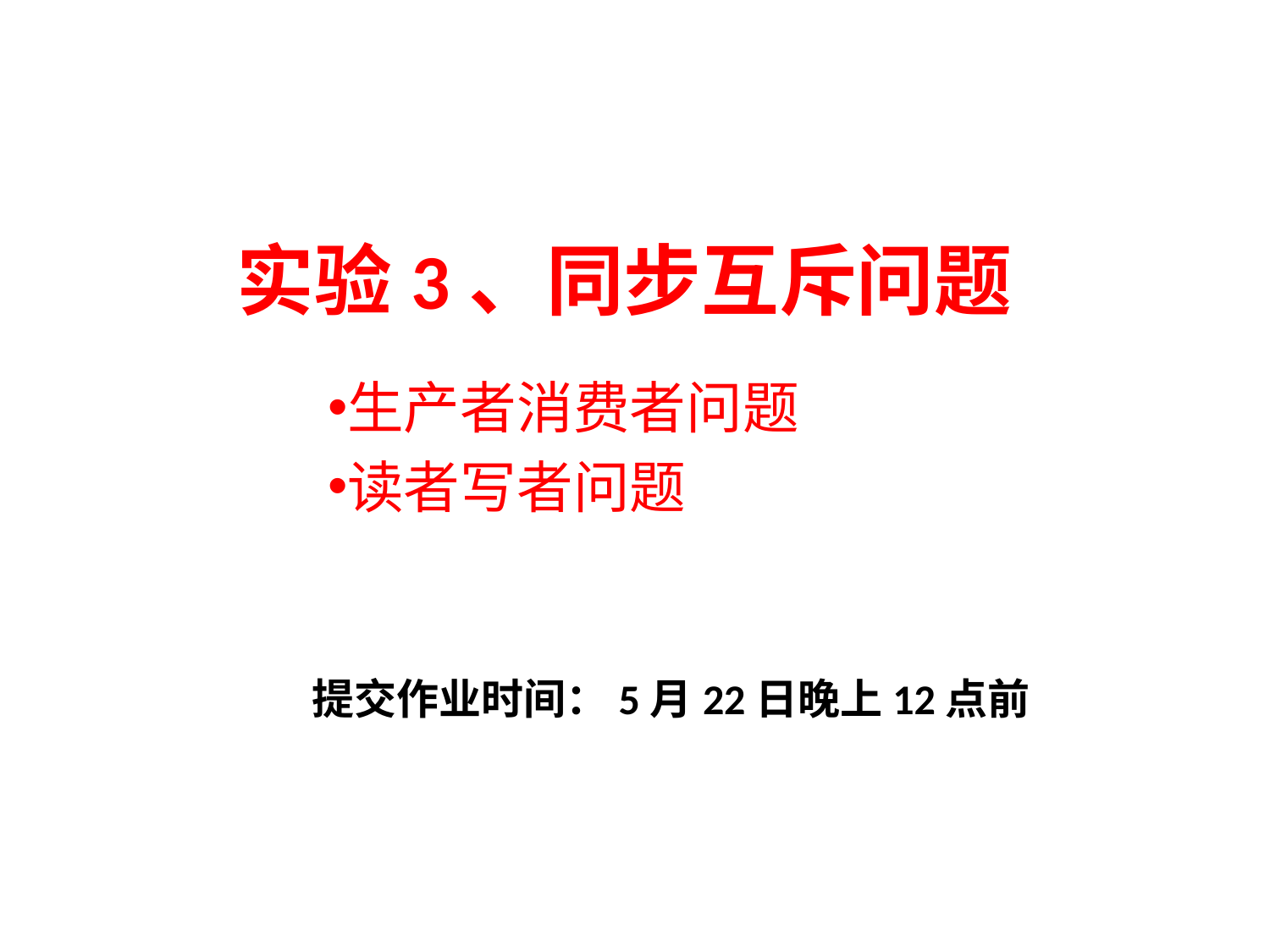

# 实验3、同步互斥问题
生产者消费者问题
读者写者问题
提交作业时间：5月22日晚上12点前